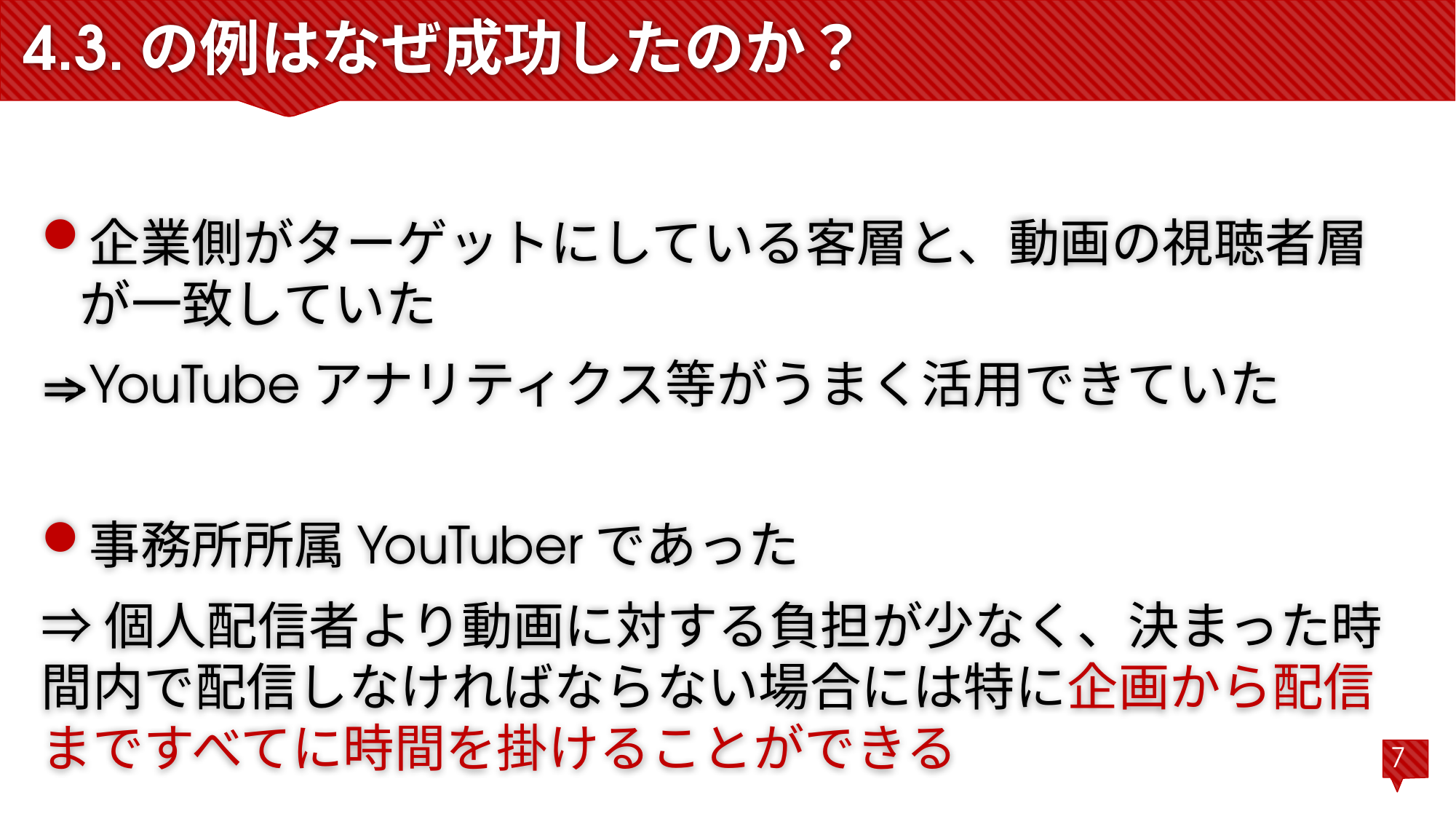

# 4.3.の例はなぜ成功したのか？

企業側がターゲットにしている客層と、動画の視聴者層が一致していた
⇒YouTubeアナリティクス等がうまく活用できていた

事務所所属YouTuberであった
⇒個人配信者より動画に対する負担が少なく、決まった時間内で配信しなければならない場合には特に企画から配信まですべてに時間を掛けることができる